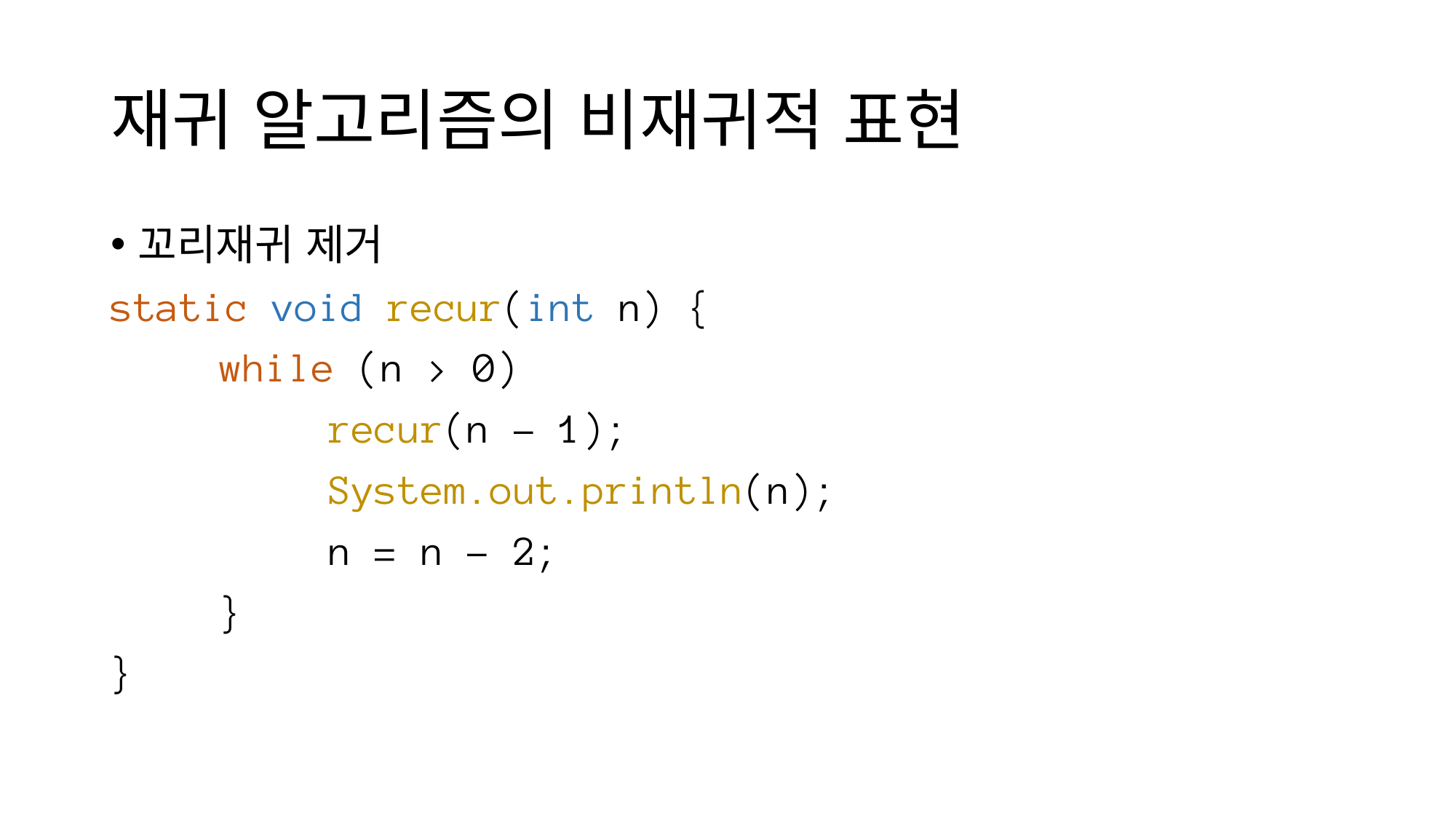

# 재귀 알고리즘의 비재귀적 표현
꼬리재귀 제거
static void recur(int n) {
	while (n > 0)
		recur(n - 1);
		System.out.println(n);
		n = n - 2;
	}
}